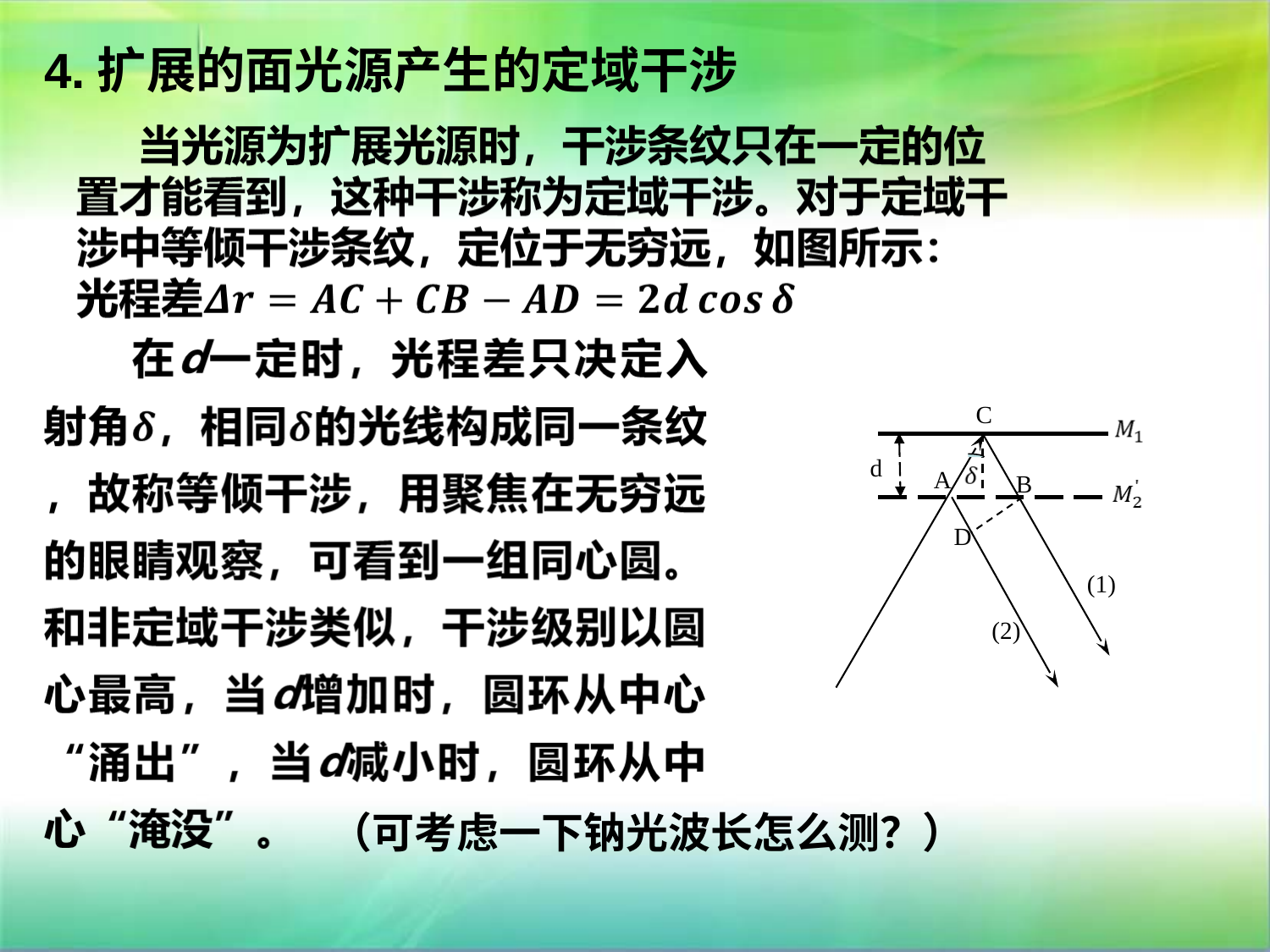

4.扩展的面光源产生的定域干涉

C

d
A
B

D
(1)
(2)

（可考虑一下钠光波长怎么测？）